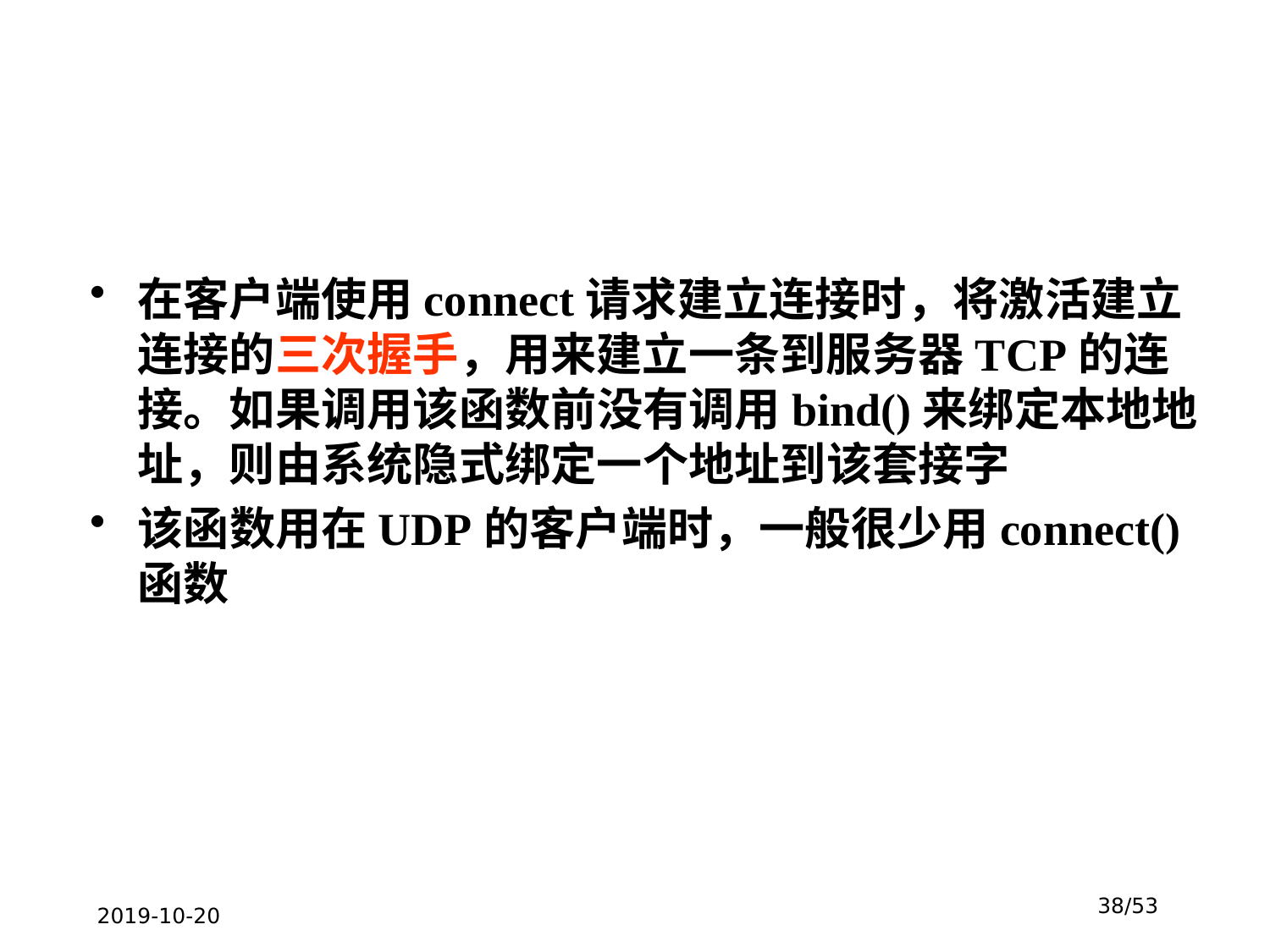

在客户端使用connect请求建立连接时，将激活建立连接的三次握手，用来建立一条到服务器TCP的连接。如果调用该函数前没有调用bind()来绑定本地地址，则由系统隐式绑定一个地址到该套接字
该函数用在UDP的客户端时，一般很少用connect()函数
38/53
2019-10-20